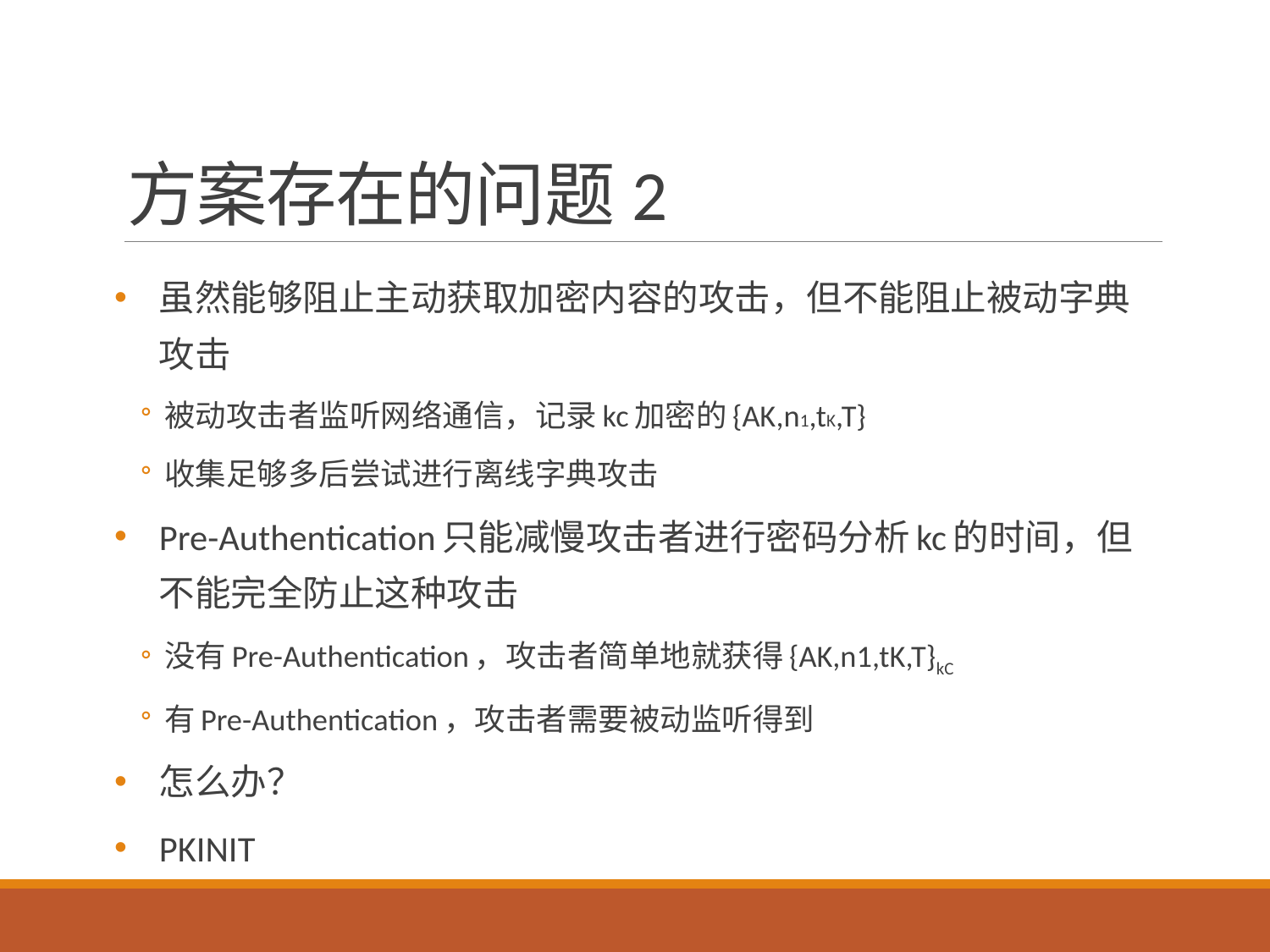

# 方案存在的问题2
虽然能够阻止主动获取加密内容的攻击，但不能阻止被动字典攻击
被动攻击者监听网络通信，记录kc加密的{AK,n1,tK,T}
收集足够多后尝试进行离线字典攻击
Pre-Authentication只能减慢攻击者进行密码分析kc的时间，但不能完全防止这种攻击
没有Pre-Authentication，攻击者简单地就获得{AK,n1,tK,T}kC
有Pre-Authentication，攻击者需要被动监听得到
怎么办？
PKINIT